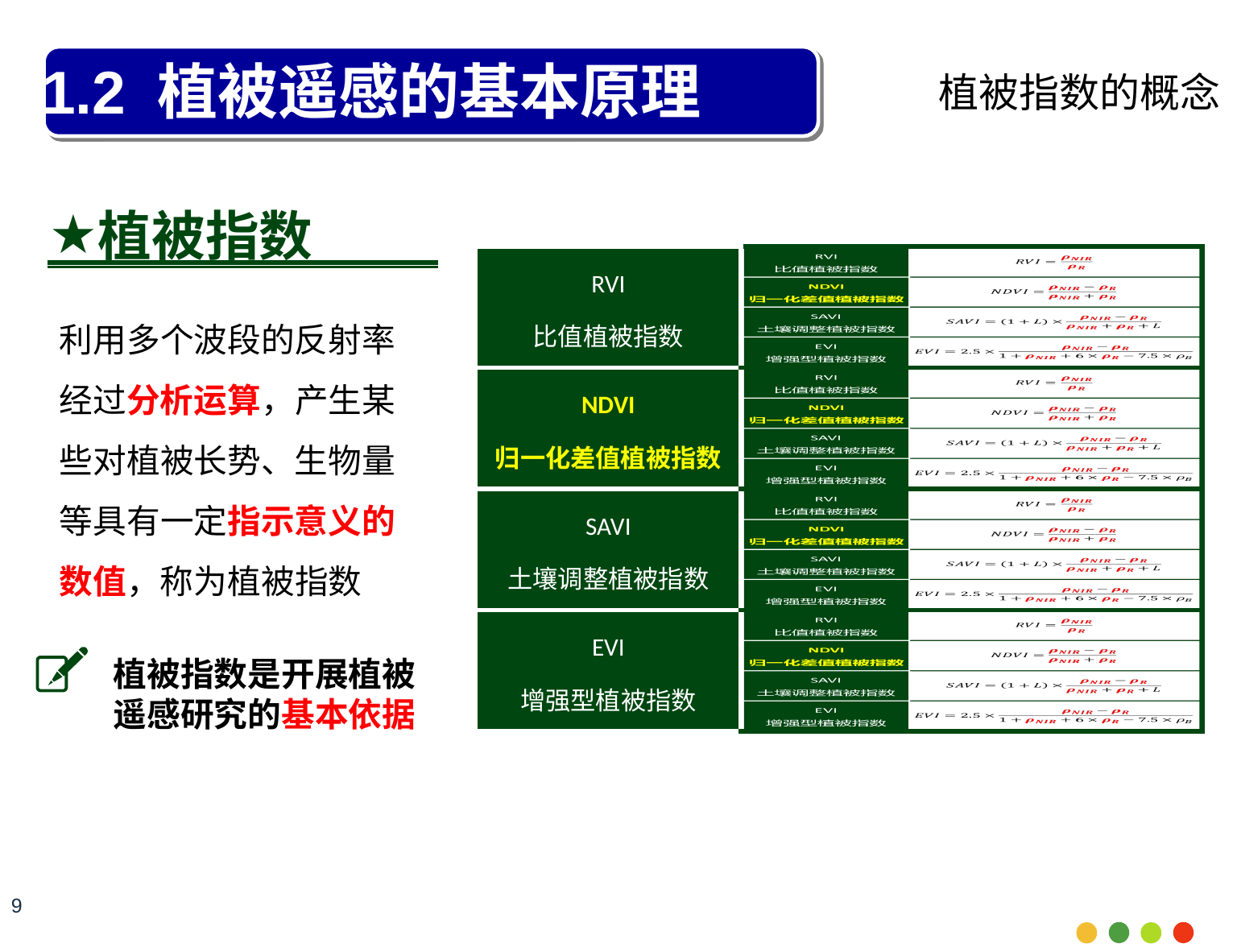

1.2 植被遥感的基本原理
植被指数的概念
植被指数
植被指数的概念
| RVI 比值植被指数 |  |
| --- | --- |
| NDVI 归一化差值植被指数 |  |
| SAVI 土壤调整植被指数 |  |
| EVI 增强型植被指数 |  |
利用多个波段的反射率经过分析运算，产生某些对植被长势、生物量等具有一定指示意义的数值，称为植被指数

植被指数是开展植被遥感研究的基本依据